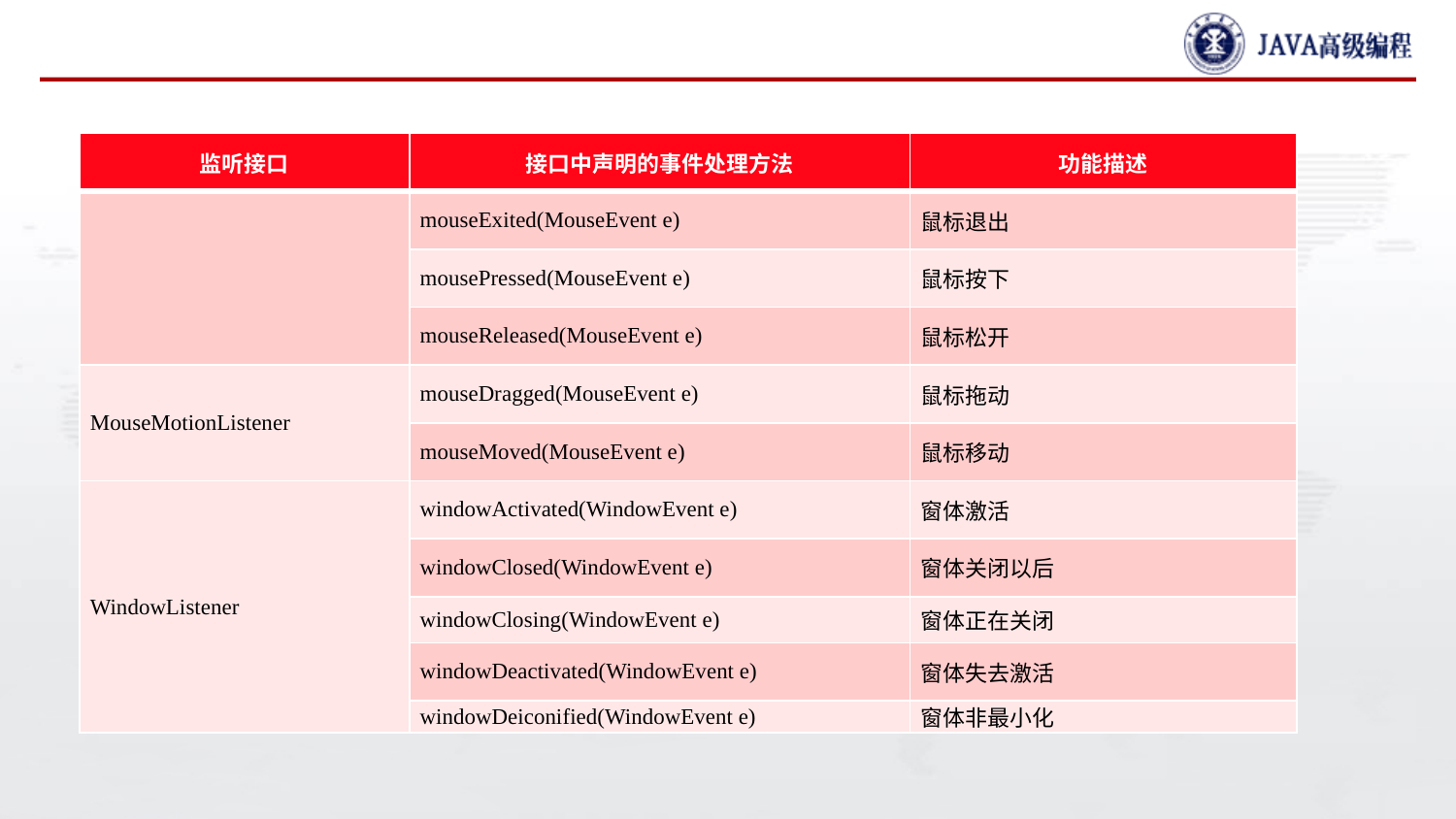

#
| 监听接口 | 接口中声明的事件处理方法 | 功能描述 |
| --- | --- | --- |
|  | mouseExited(MouseEvent e) | 鼠标退出 |
|  | mousePressed(MouseEvent e) | 鼠标按下 |
|  | mouseReleased(MouseEvent e) | 鼠标松开 |
| MouseMotionListener | mouseDragged(MouseEvent e) | 鼠标拖动 |
|  | mouseMoved(MouseEvent e) | 鼠标移动 |
| WindowListener | windowActivated(WindowEvent e) | 窗体激活 |
|  | windowClosed(WindowEvent e) | 窗体关闭以后 |
|  | windowClosing(WindowEvent e) | 窗体正在关闭 |
|  | windowDeactivated(WindowEvent e) | 窗体失去激活 |
|  | windowDeiconified(WindowEvent e) | 窗体非最小化 |